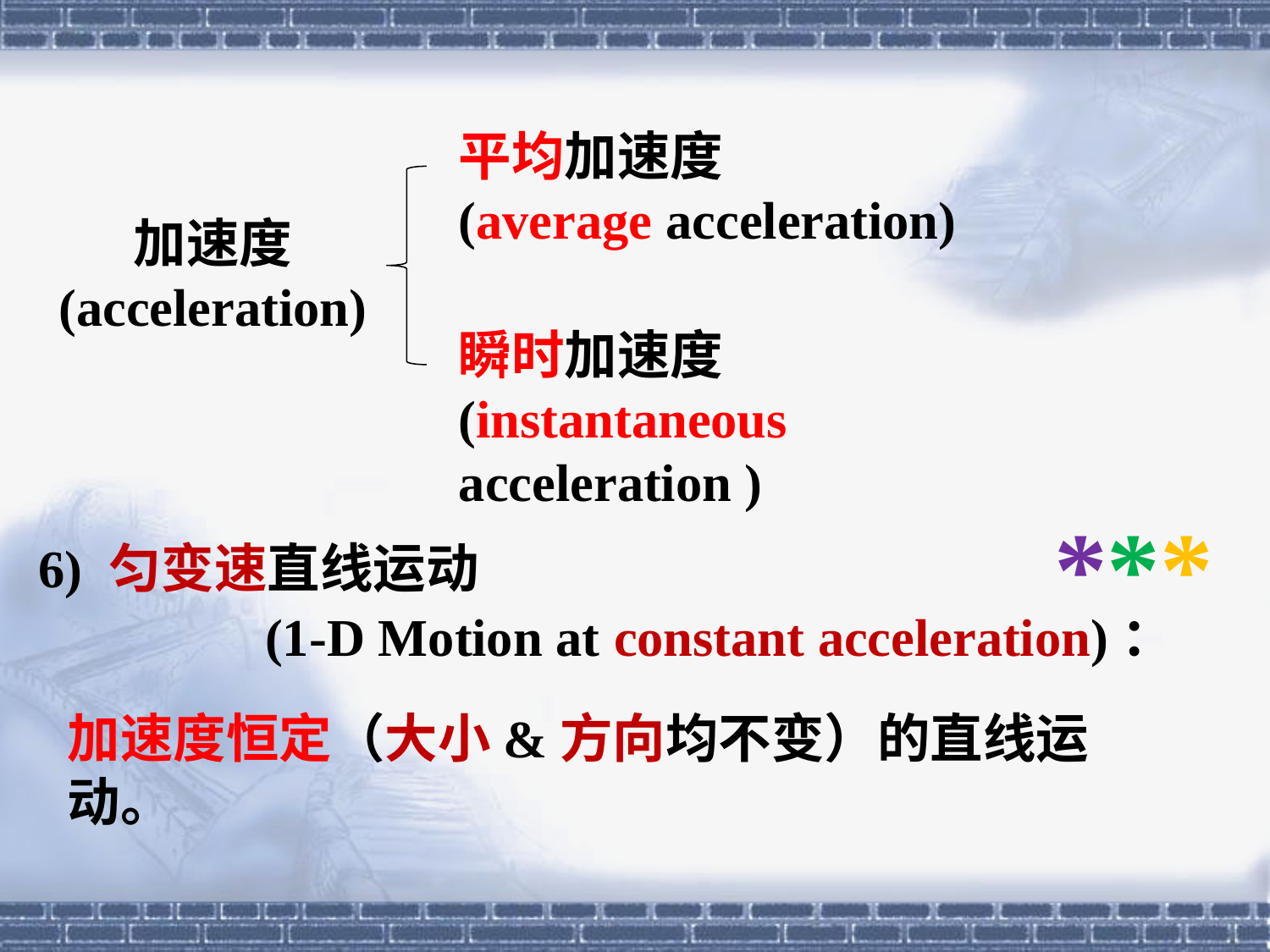

平均加速度
(average acceleration)

加速度 (acceleration)
瞬时加速度
(instantaneous acceleration )
***
6) 匀变速直线运动
                 (1-D Motion at constant acceleration)：
加速度恒定（大小&方向均不变）的直线运动。